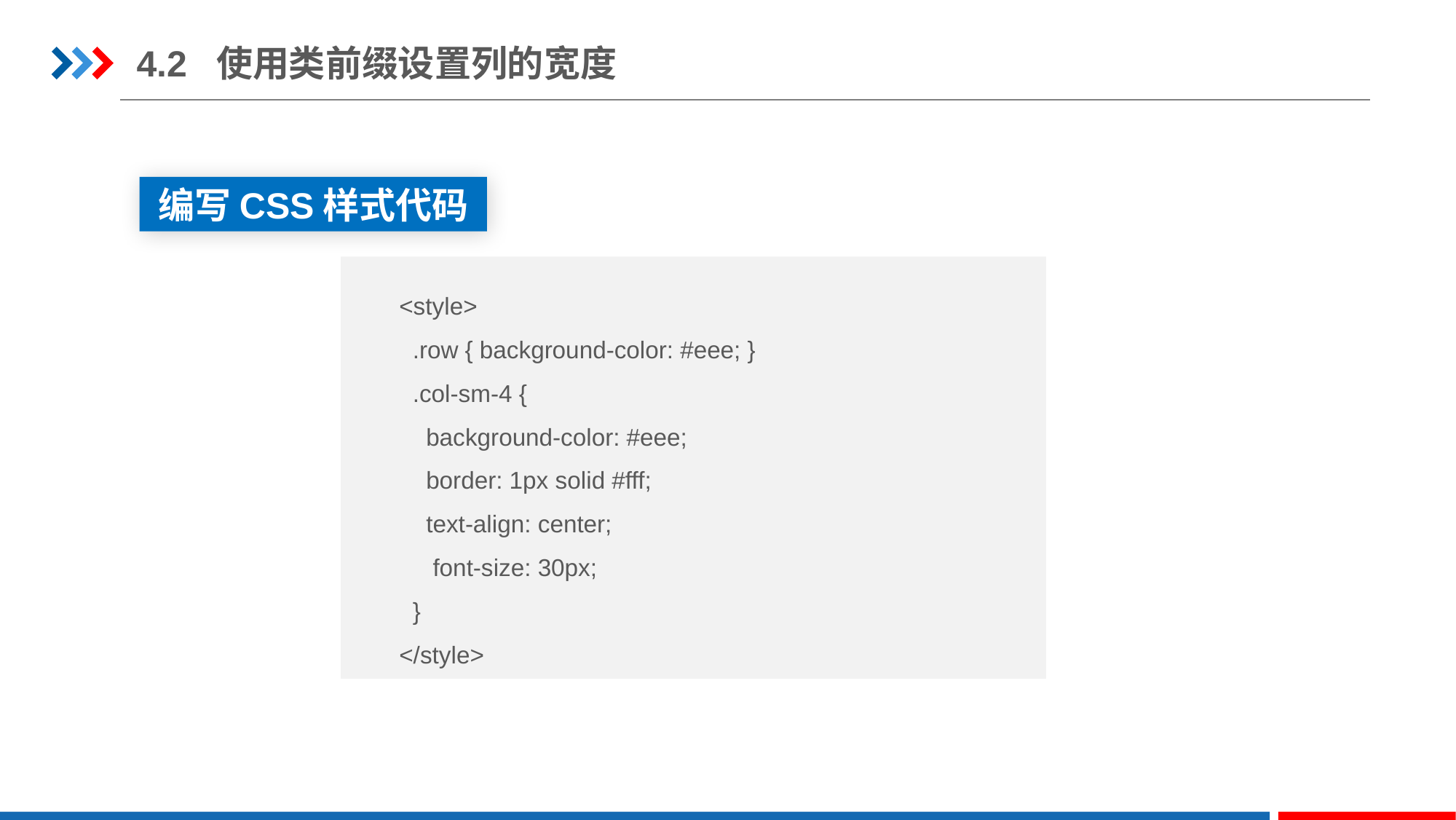

4.2  使用类前缀设置列的宽度
编写CSS样式代码

<style>
  .row { background-color: #eee; }
  .col-sm-4 {
    background-color: #eee;
    border: 1px solid #fff;
    text-align: center;
     font-size: 30px;
  }
</style>